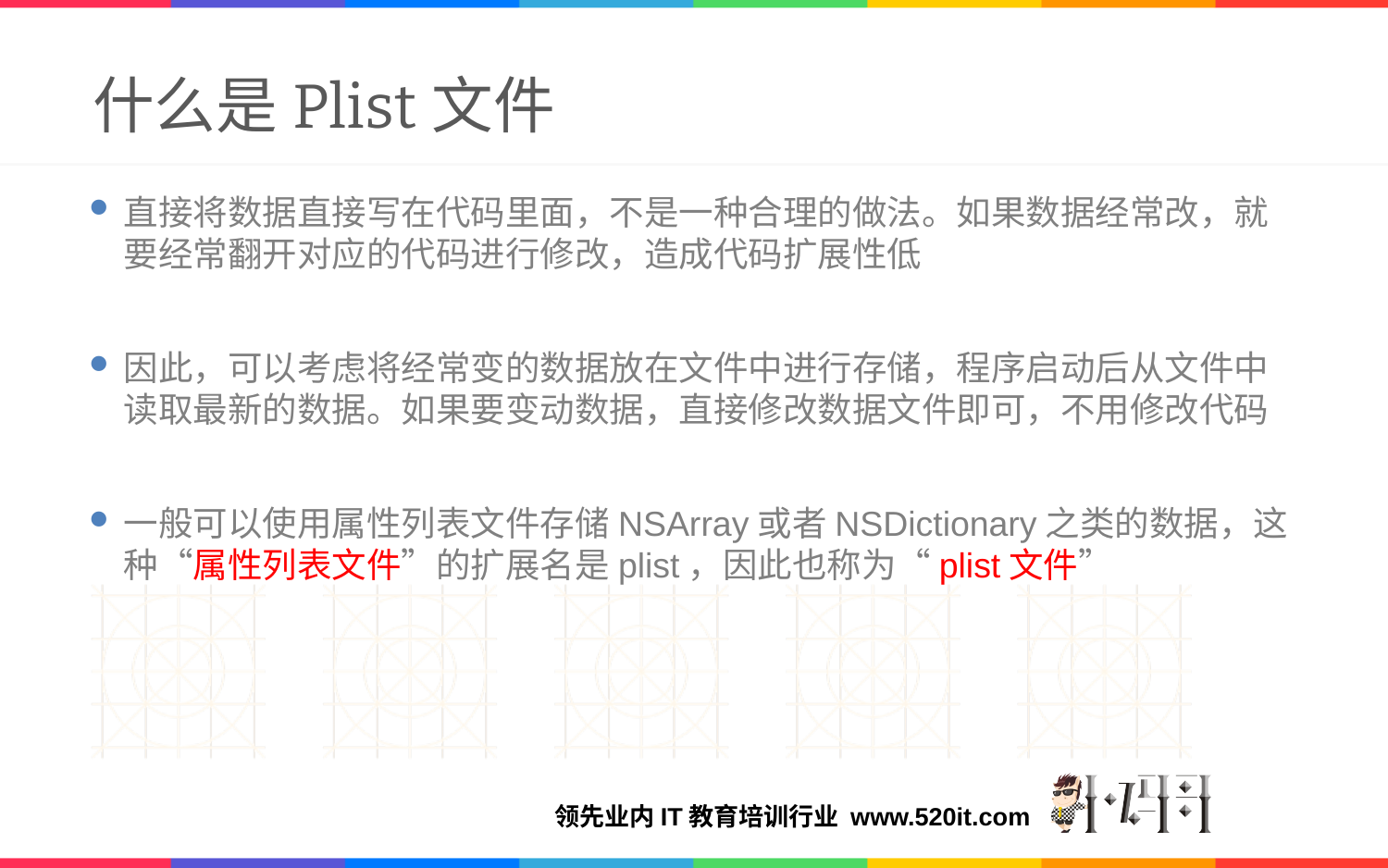

# 什么是Plist文件
直接将数据直接写在代码里面，不是一种合理的做法。如果数据经常改，就要经常翻开对应的代码进行修改，造成代码扩展性低

因此，可以考虑将经常变的数据放在文件中进行存储，程序启动后从文件中读取最新的数据。如果要变动数据，直接修改数据文件即可，不用修改代码

一般可以使用属性列表文件存储NSArray或者NSDictionary之类的数据，这种“属性列表文件”的扩展名是plist，因此也称为“plist文件”